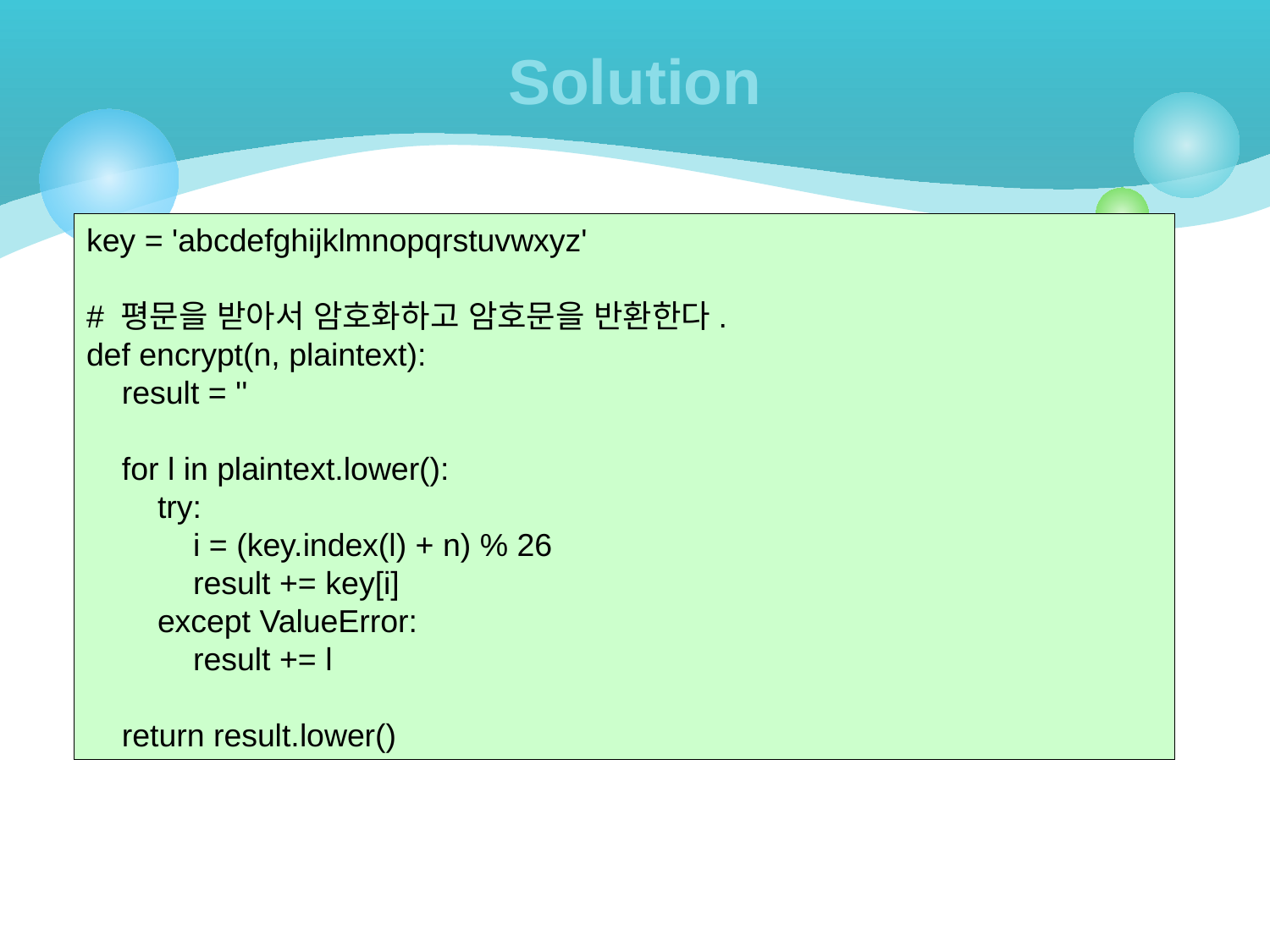

# Solution
key = 'abcdefghijklmnopqrstuvwxyz'

# 평문을 받아서 암호화하고 암호문을 반환한다.
def encrypt(n, plaintext):
    result = ''

    for l in plaintext.lower():
        try:
            i = (key.index(l) + n) % 26
            result += key[i]
        except ValueError:
            result += l

    return result.lower()